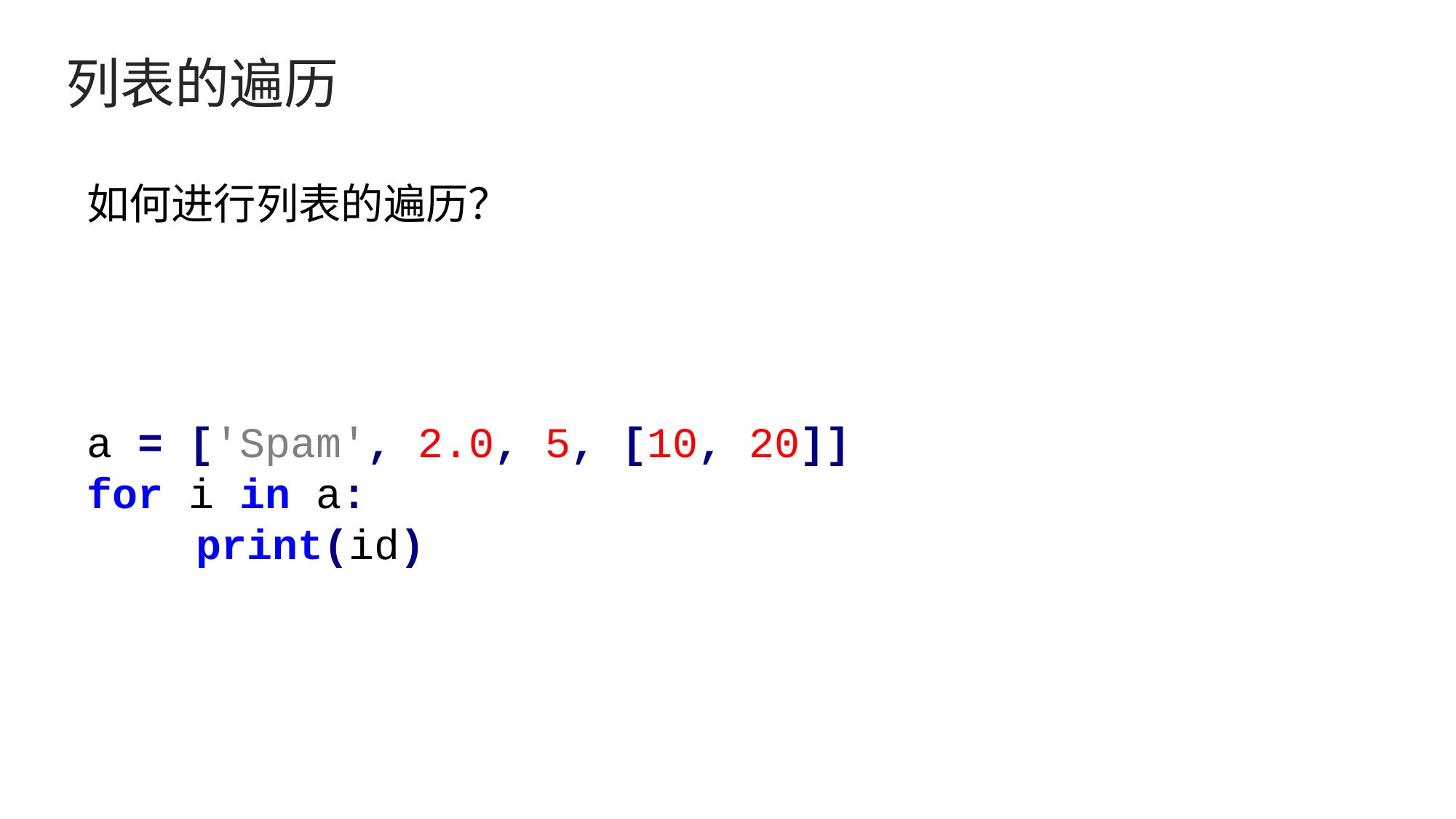

# 列表的遍历
如何进行列表的遍历？
a = ['Spam', 2.0, 5, [10, 20]]
for i in a:
	print(id)